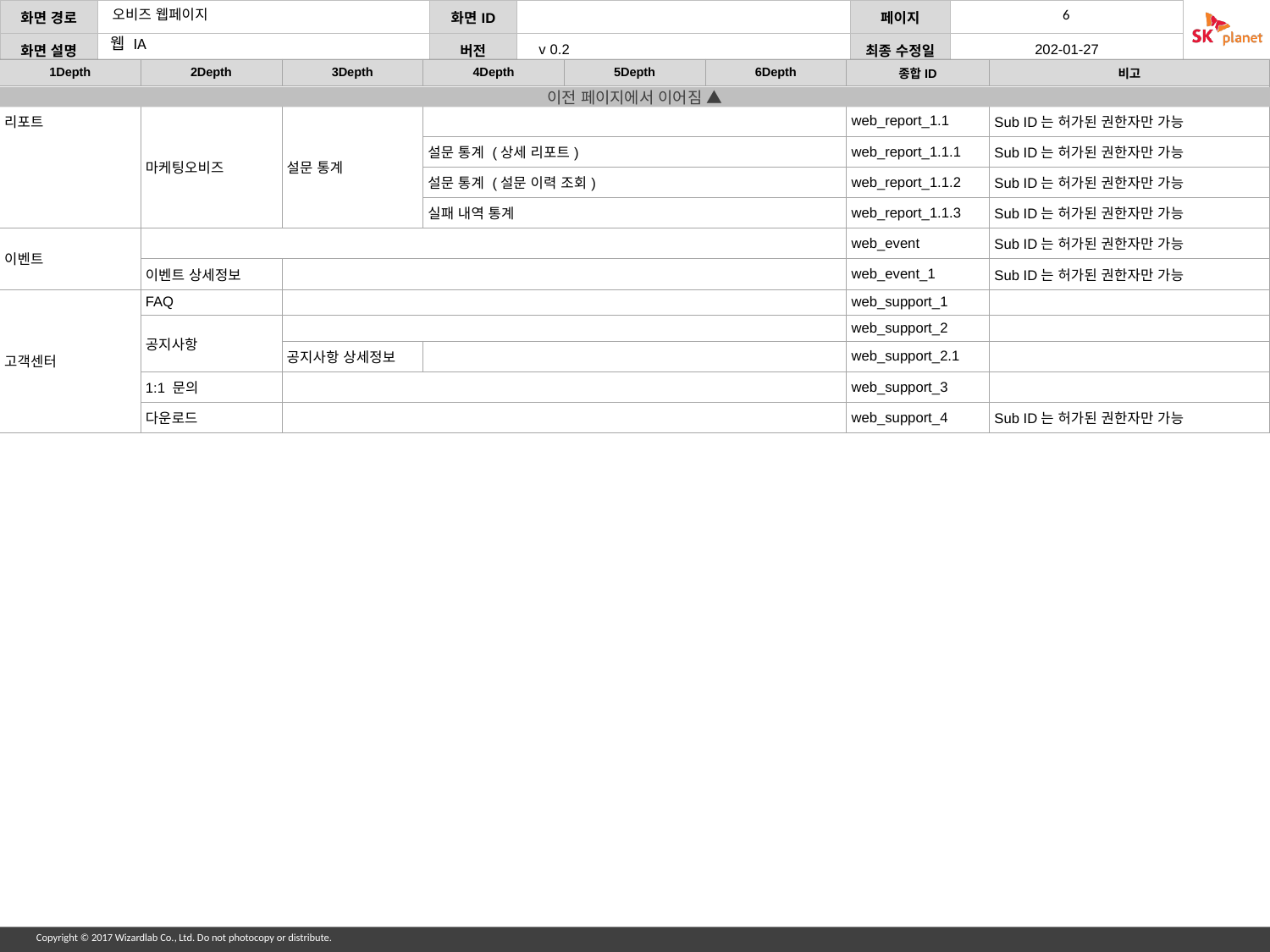

웹 IA
| 1Depth | 2Depth | 3Depth | 4Depth | 5Depth | 6Depth | 종합ID | 비고 |
| --- | --- | --- | --- | --- | --- | --- | --- |
|  |  |  |  |  |  |  |  |
| 리포트 | 마케팅오비즈 | 설문 통계 |  |  |  | web\_report\_1.1 | Sub ID는 허가된 권한자만 가능 |
|  |  |  | 설문 통계 (상세 리포트) |  |  | web\_report\_1.1.1 | Sub ID는 허가된 권한자만 가능 |
|  |  |  | 설문 통계 (설문 이력 조회) |  |  | web\_report\_1.1.2 | Sub ID는 허가된 권한자만 가능 |
|  |  |  | 실패 내역 통계 |  |  | web\_report\_1.1.3 | Sub ID는 허가된 권한자만 가능 |
| 이벤트 |  |  |  |  |  | web\_event | Sub ID는 허가된 권한자만 가능 |
|  | 이벤트 상세정보 |  |  |  |  | web\_event\_1 | Sub ID는 허가된 권한자만 가능 |
| 고객센터 | FAQ |  |  |  |  | web\_support\_1 |  |
|  | 공지사항 |  |  |  |  | web\_support\_2 |  |
|  |  | 공지사항 상세정보 |  |  |  | web\_support\_2.1 |  |
|  | 1:1 문의 |  |  |  |  | web\_support\_3 |  |
|  | 다운로드 |  |  |  |  | web\_support\_4 | Sub ID는 허가된 권한자만 가능 |
이전 페이지에서 이어짐 ▲